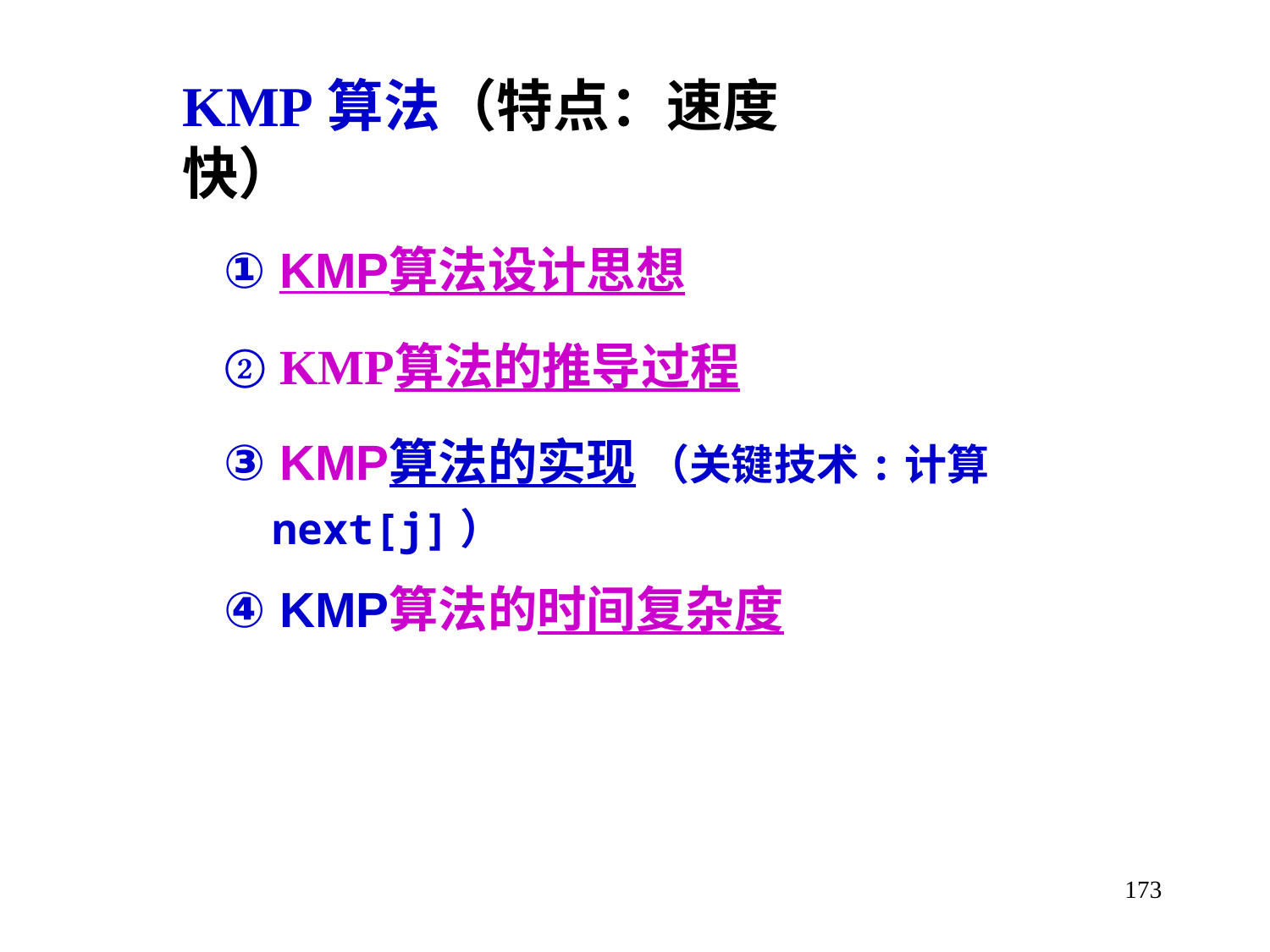

# KMP算法（特点：速度快）
① KMP算法设计思想
② KMP算法的推导过程
③ KMP算法的实现 （关键技术:计算next[j]）
④ KMP算法的时间复杂度
173